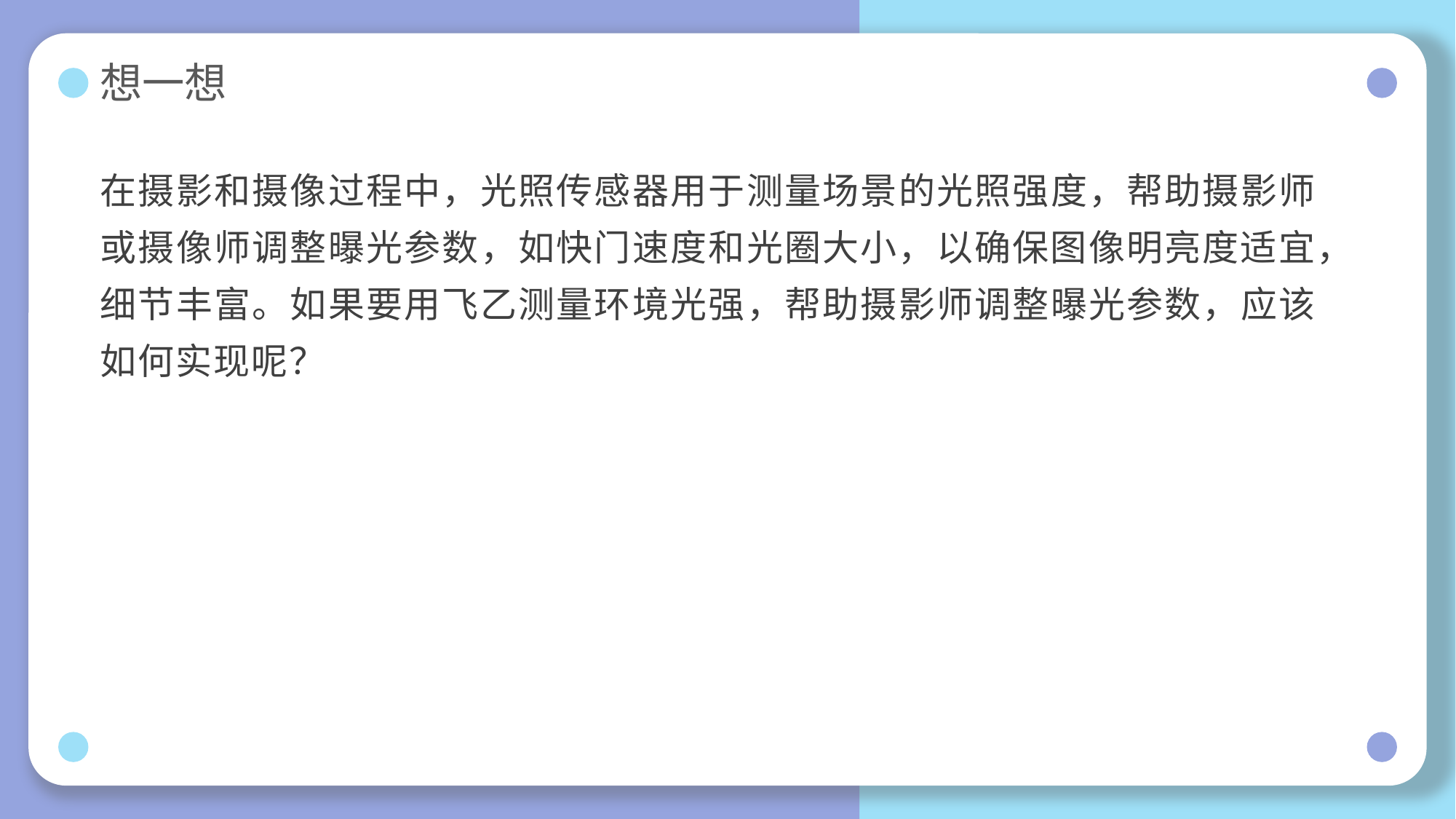

# 想一想
在摄影和摄像过程中，光照传感器用于测量场景的光照强度，帮助摄影师或摄像师调整曝光参数，如快门速度和光圈大小，以确保图像明亮度适宜，细节丰富。如果要用飞乙测量环境光强，帮助摄影师调整曝光参数，应该如何实现呢？